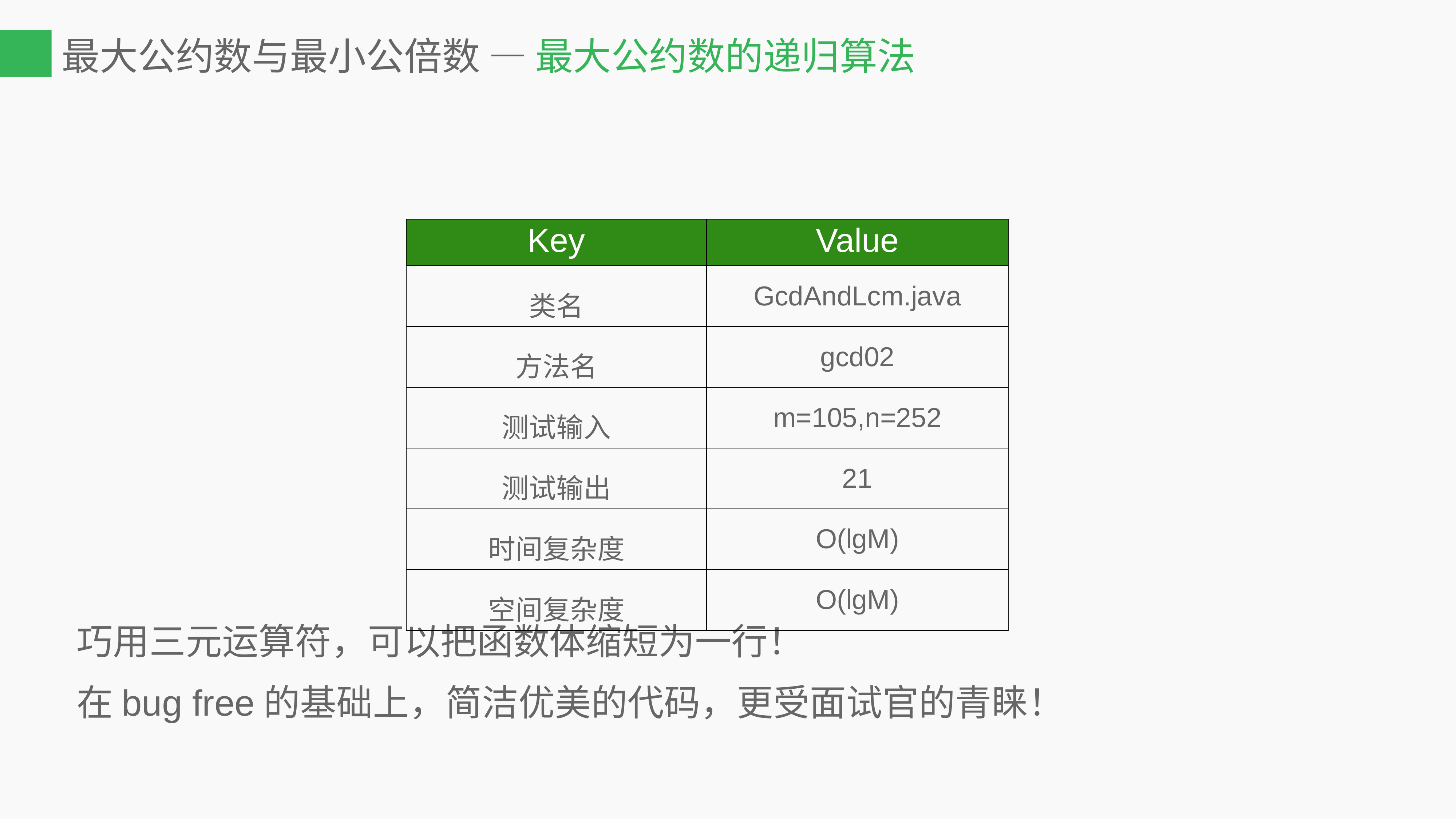

# 最大公约数与最小公倍数 — 最大公约数的递归算法

巧用三元运算符，可以把函数体缩短为一行！
在bug free的基础上，简洁优美的代码，更受面试官的青睐！
| Key | Value |
| --- | --- |
| 类名 | GcdAndLcm.java |
| 方法名 | gcd02 |
| 测试输入 | m=105,n=252 |
| 测试输出 | 21 |
| 时间复杂度 | O(lgM) |
| 空间复杂度 | O(lgM) |